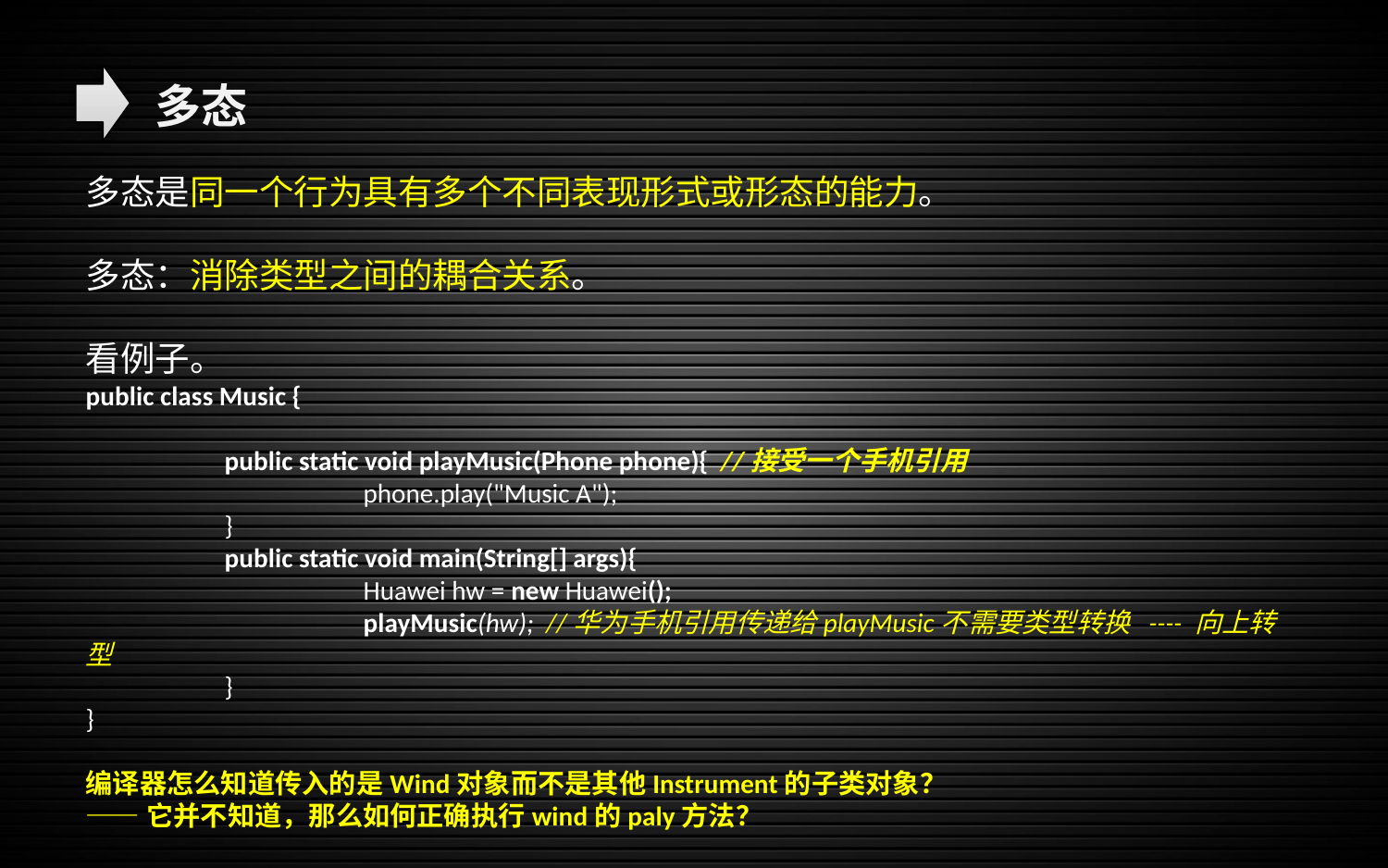

多态
多态是同一个行为具有多个不同表现形式或形态的能力。

多态：消除类型之间的耦合关系。

看例子。
public class Music {

	public static void playMusic(Phone phone){  //接受一个手机引用
		phone.play("Music A");
	}
	public static void main(String[] args){
		Huawei hw = new Huawei();
		playMusic(hw);  //华为手机引用传递给playMusic不需要类型转换  ---- 向上转型
	}
}

编译器怎么知道传入的是Wind对象而不是其他Instrument的子类对象？
——它并不知道，那么如何正确执行wind的paly方法？